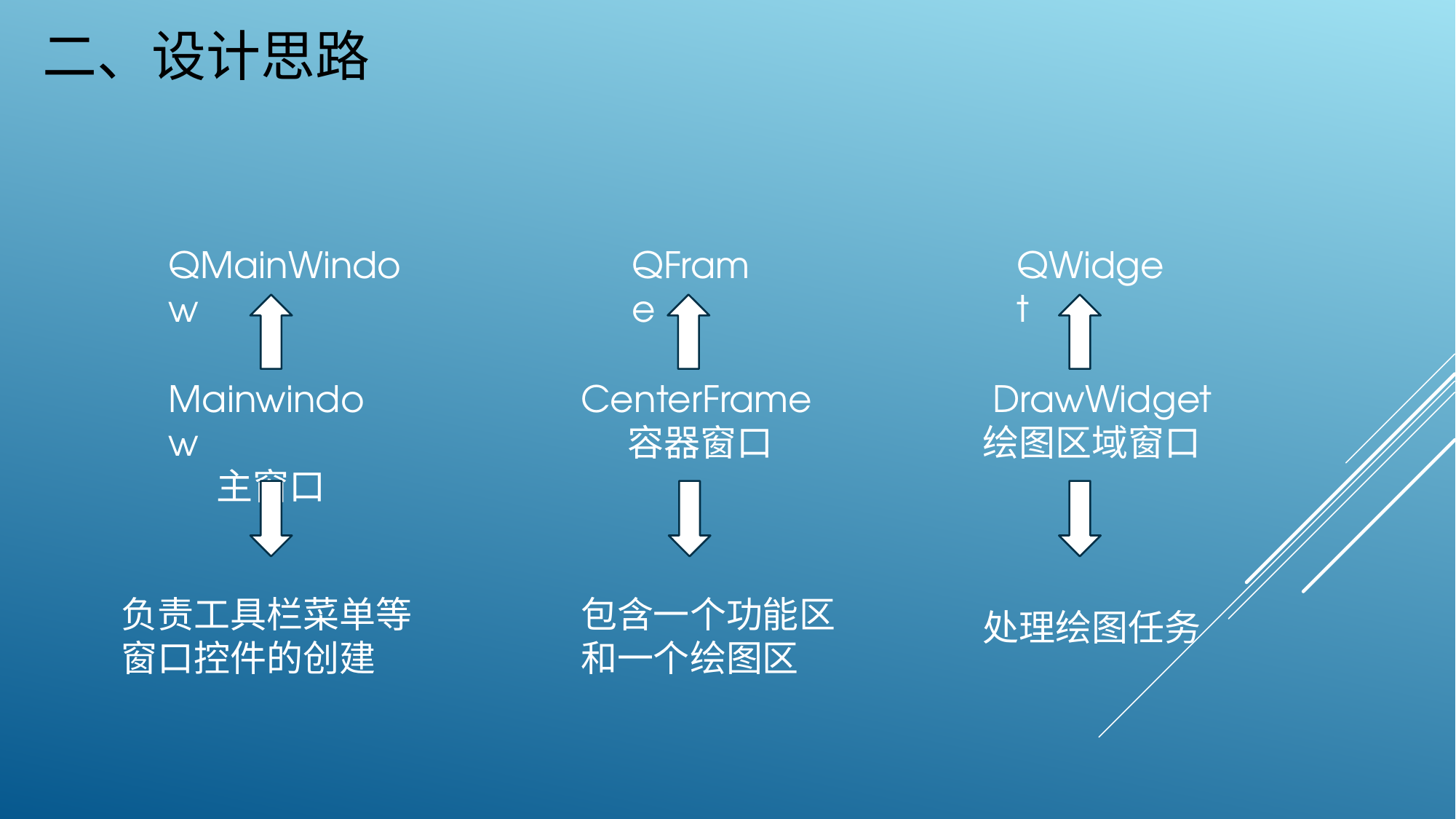

二、设计思路
QMainWindow
QFrame
QWidget

Mainwindow
主窗口
CenterFrame
容器窗口
 DrawWidget
绘图区域窗口

负责工具栏菜单等窗口控件的创建
包含一个功能区和一个绘图区
处理绘图任务